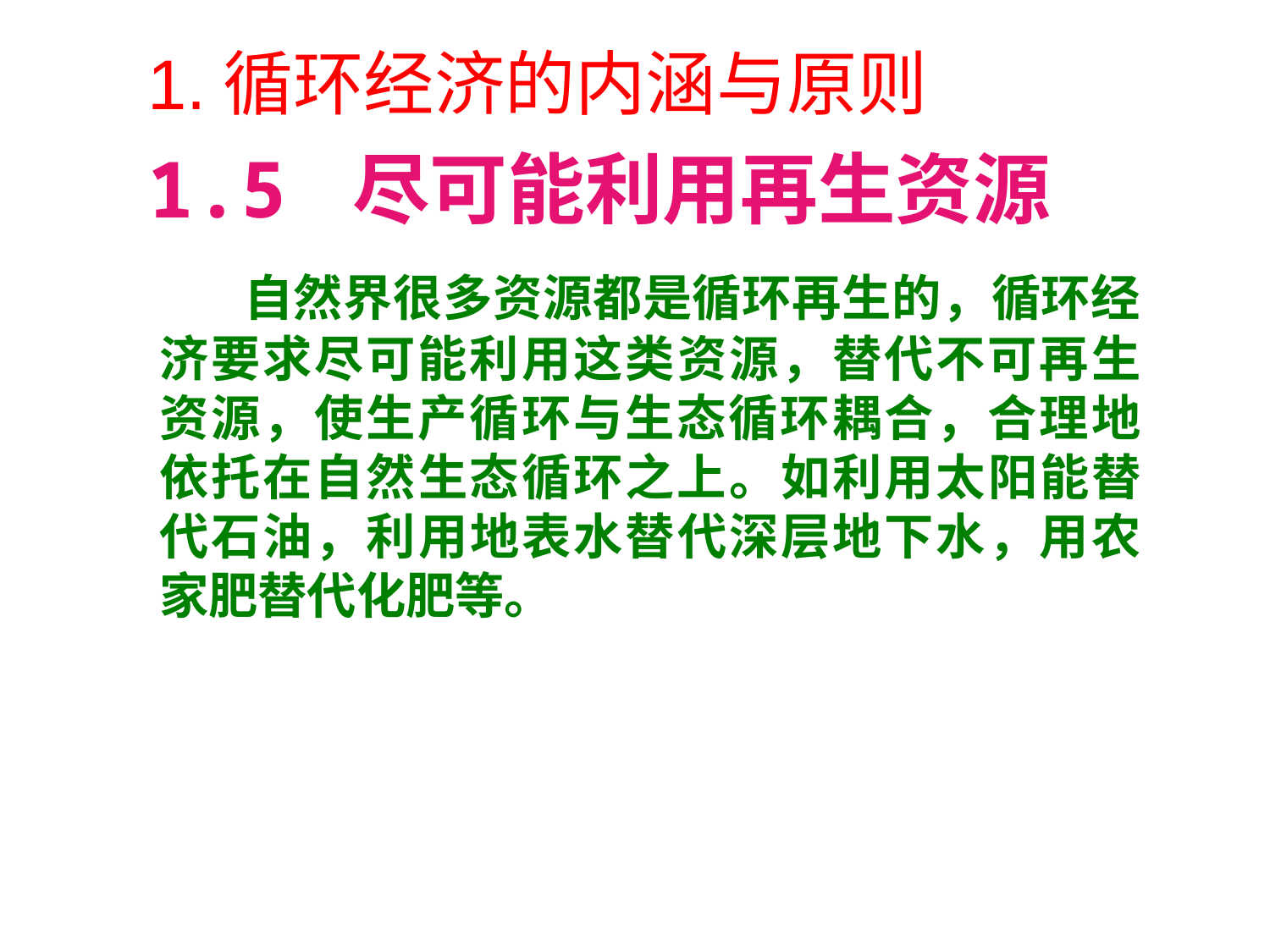

1.循环经济的内涵与原则
# 1.5 尽可能利用再生资源
          自然界很多资源都是循环再生的，循环经济要求尽可能利用这类资源，替代不可再生资源，使生产循环与生态循环耦合，合理地依托在自然生态循环之上。如利用太阳能替代石油，利用地表水替代深层地下水，用农家肥替代化肥等。